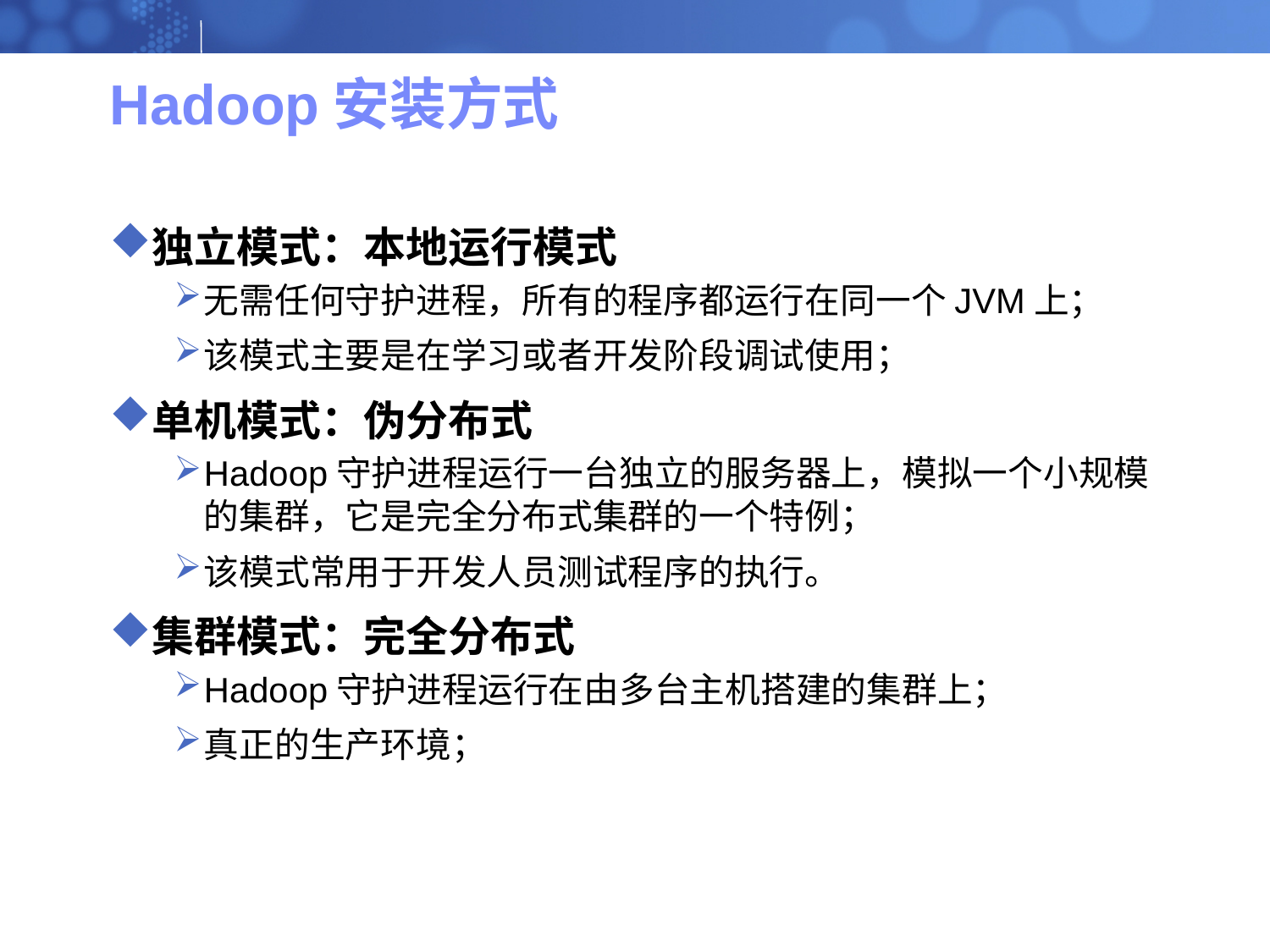

# Hadoop安装方式
独立模式：本地运行模式
无需任何守护进程，所有的程序都运行在同一个JVM上；
该模式主要是在学习或者开发阶段调试使用；
单机模式：伪分布式
Hadoop守护进程运行一台独立的服务器上，模拟一个小规模的集群，它是完全分布式集群的一个特例；
该模式常用于开发人员测试程序的执行。
集群模式：完全分布式
Hadoop守护进程运行在由多台主机搭建的集群上；
真正的生产环境；
3